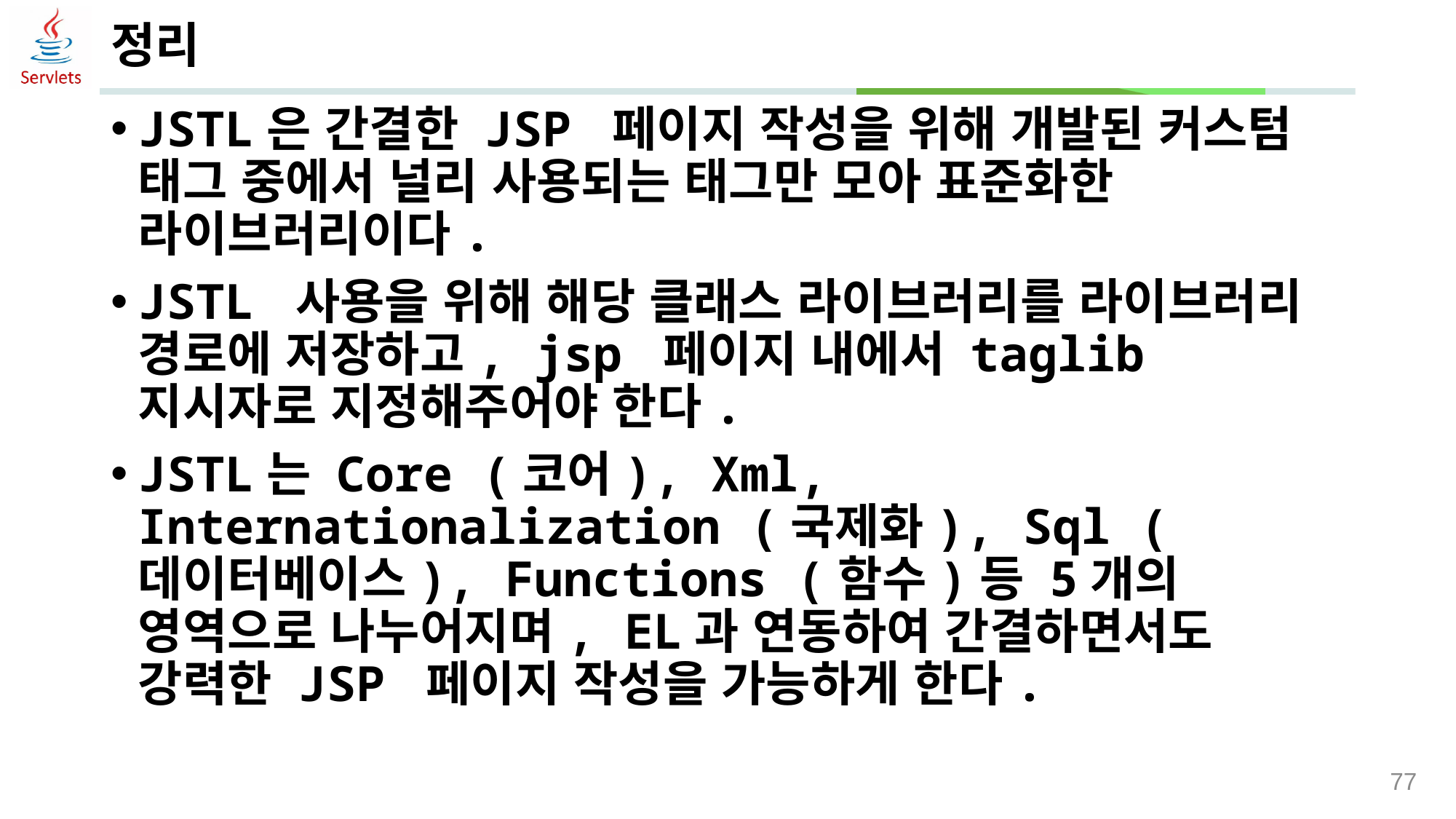

# 정리
JSTL은 간결한 JSP 페이지 작성을 위해 개발된 커스텀 태그 중에서 널리 사용되는 태그만 모아 표준화한 라이브러리이다.
JSTL 사용을 위해 해당 클래스 라이브러리를 라이브러리 경로에 저장하고, jsp 페이지 내에서 taglib 지시자로 지정해주어야 한다.
JSTL는 Core (코어), Xml, Internationalization (국제화), Sql (데이터베이스), Functions (함수)등 5개의 영역으로 나누어지며, EL과 연동하여 간결하면서도 강력한 JSP 페이지 작성을 가능하게 한다.

77